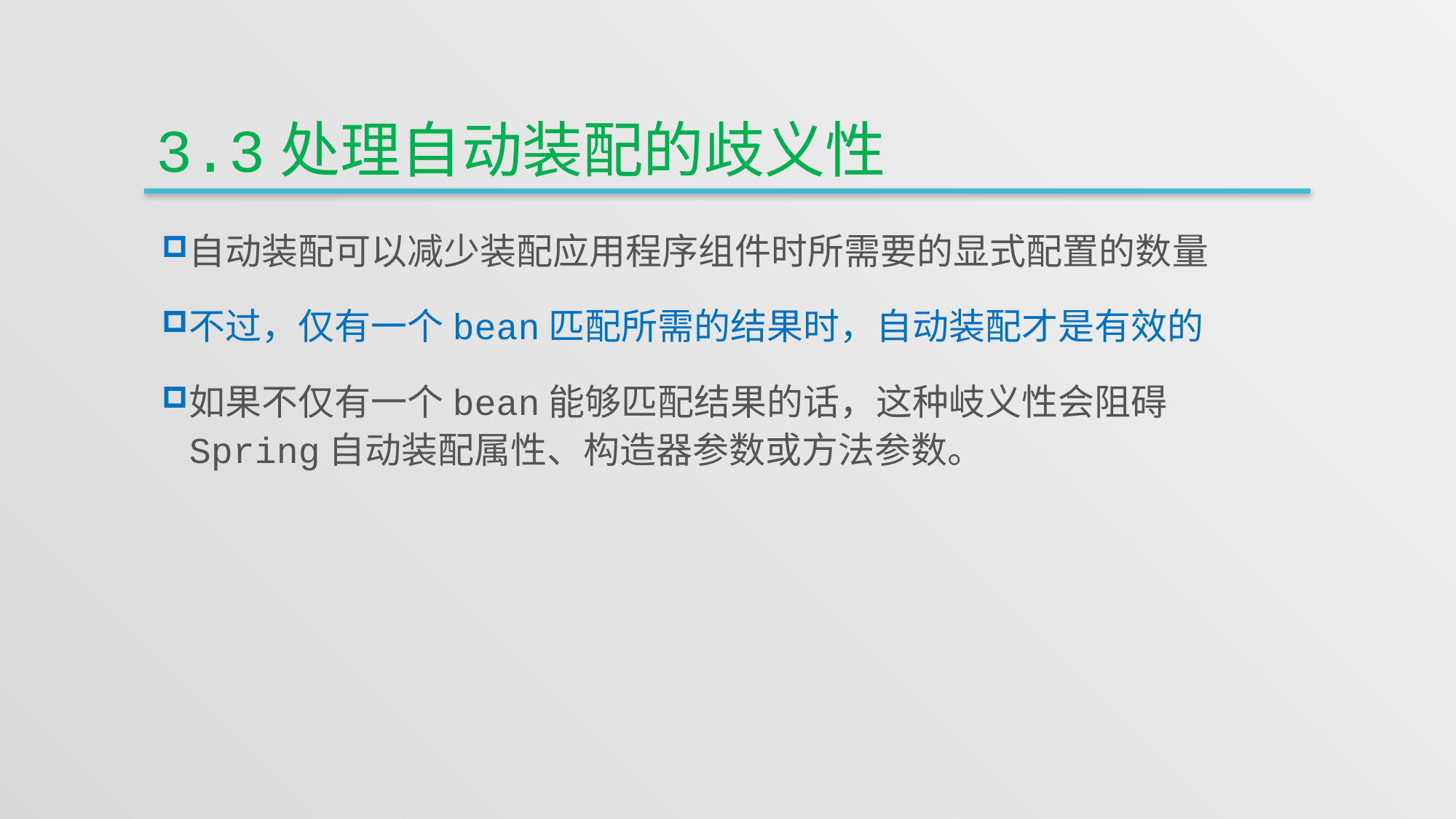

# 3.3处理自动装配的歧义性
自动装配可以减少装配应用程序组件时所需要的显式配置的数量
不过，仅有一个bean匹配所需的结果时，自动装配才是有效的
如果不仅有一个bean能够匹配结果的话，这种岐义性会阻碍Spring自动装配属性、构造器参数或方法参数。